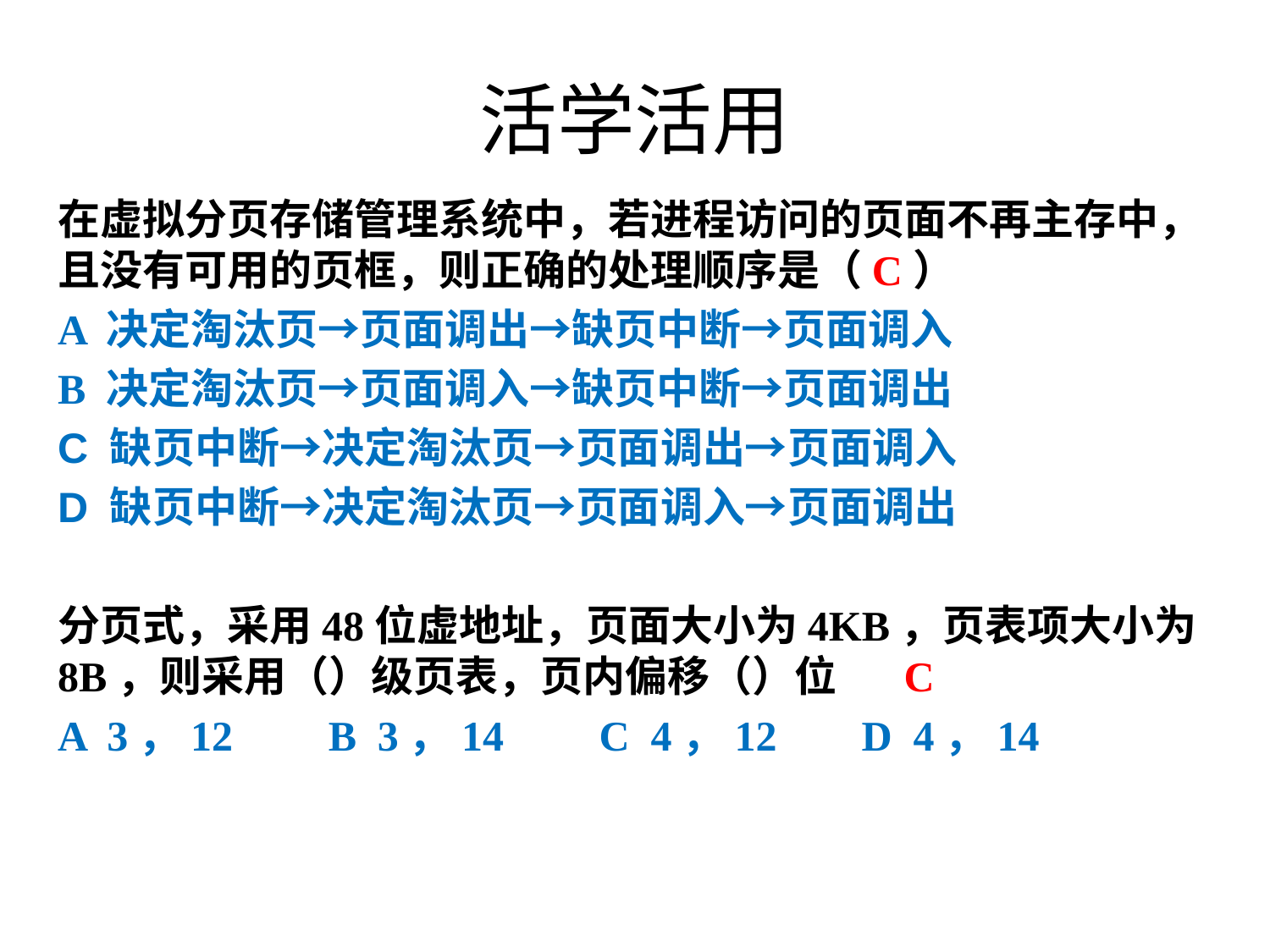

# 活学活用
在虚拟分页存储管理系统中，若进程访问的页面不再主存中，且没有可用的页框，则正确的处理顺序是（C）
A 决定淘汰页→页面调出→缺页中断→页面调入
B 决定淘汰页→页面调入→缺页中断→页面调出
C 缺页中断→决定淘汰页→页面调出→页面调入
D 缺页中断→决定淘汰页→页面调入→页面调出

分页式，采用48位虚地址，页面大小为4KB，页表项大小为8B，则采用（）级页表，页内偏移（）位      C
A  3，12         B  3，14         C  4，12        D  4，14